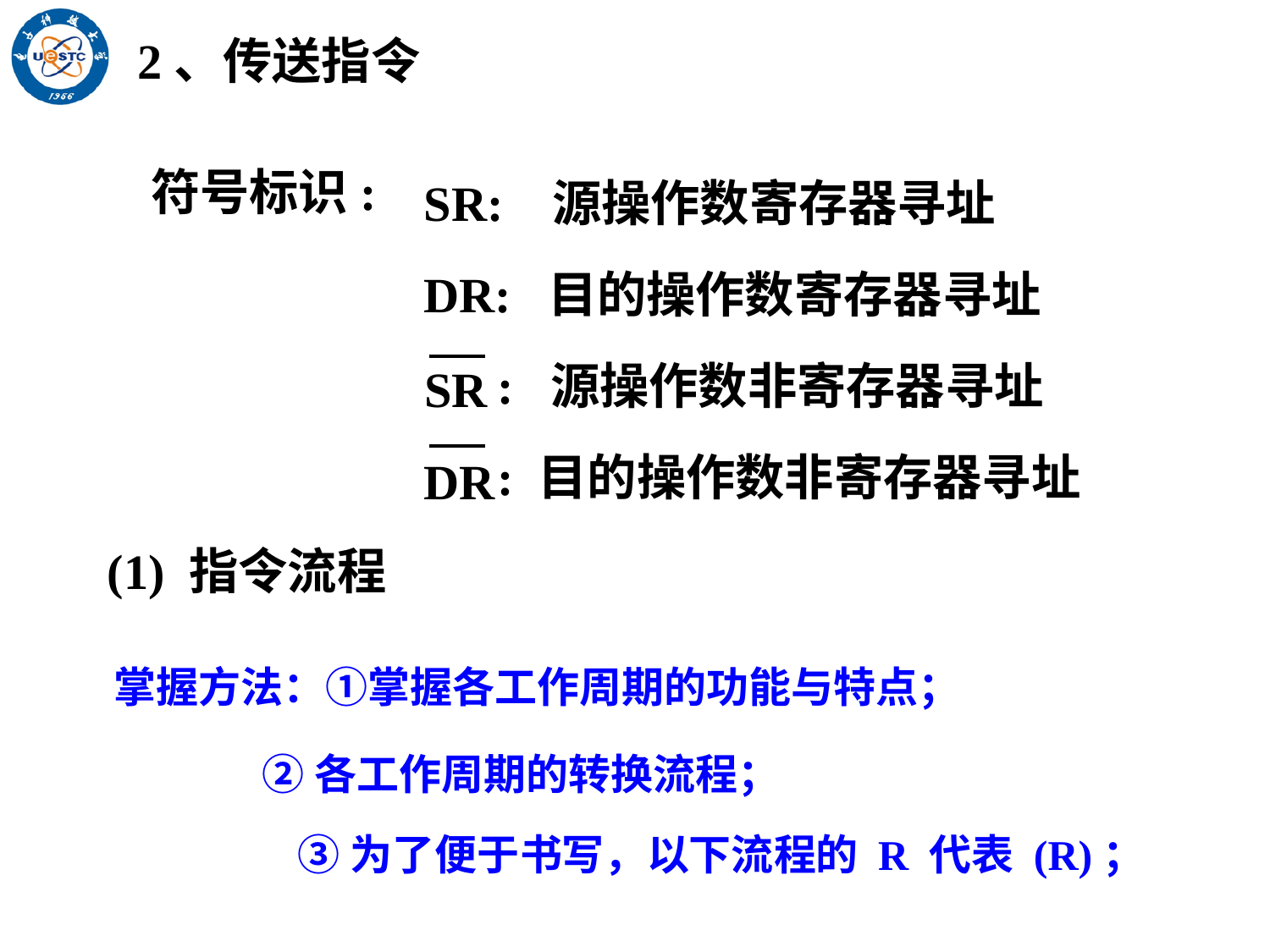

2、传送指令
SR:   源操作数寄存器寻址
DR:  目的操作数寄存器寻址
      :  源操作数非寄存器寻址
      : 目的操作数非寄存器寻址
SR
DR
符号标识:
(1) 指令流程
掌握方法：①掌握各工作周期的功能与特点；
          ②各工作周期的转换流程；
          ③为了便于书写，以下流程的 R 代表 (R)；